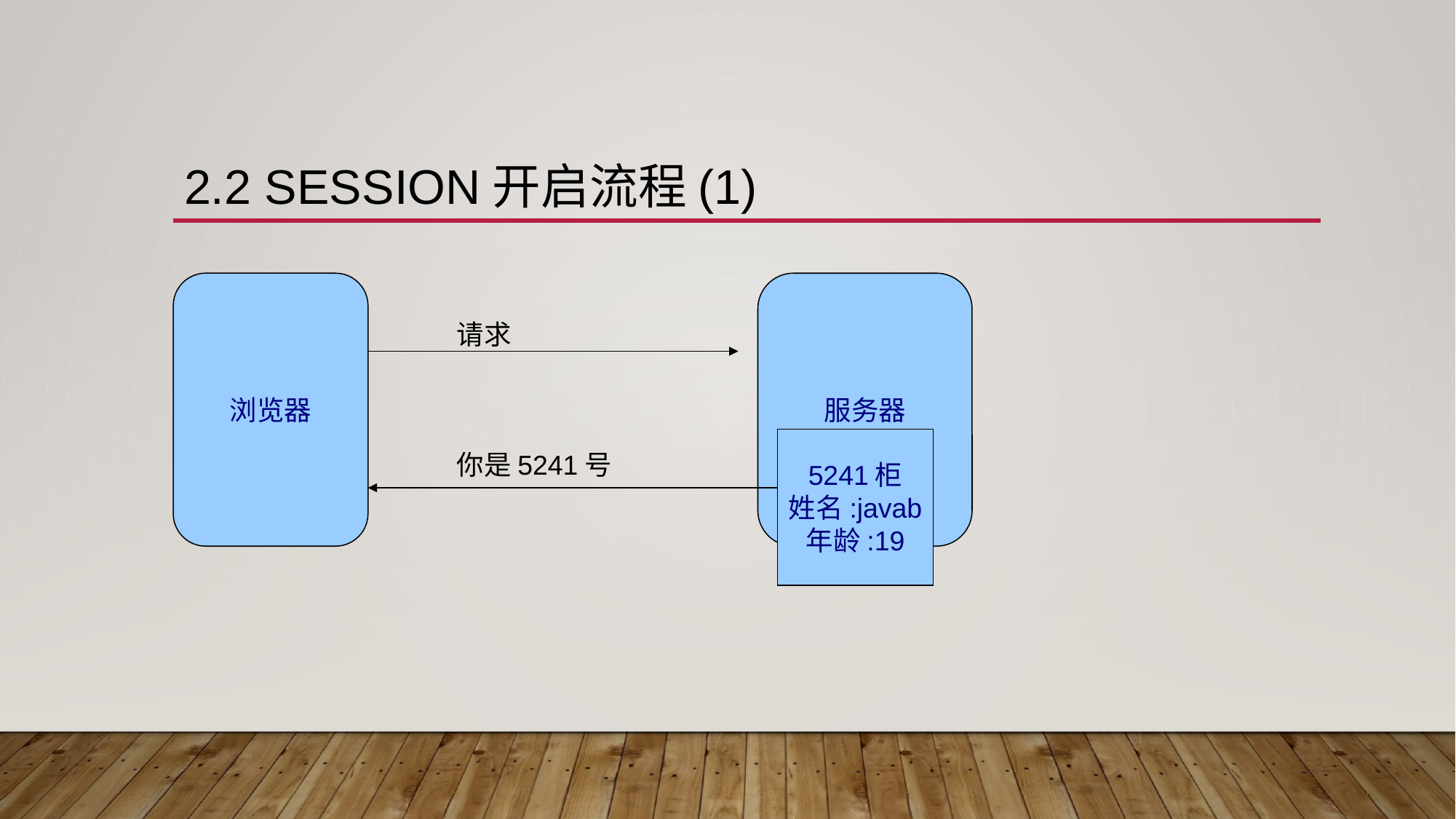

# 2.2 session开启流程(1)
浏览器
服务器
请求

5241柜
姓名:javab
年龄:19
你是5241号
5241